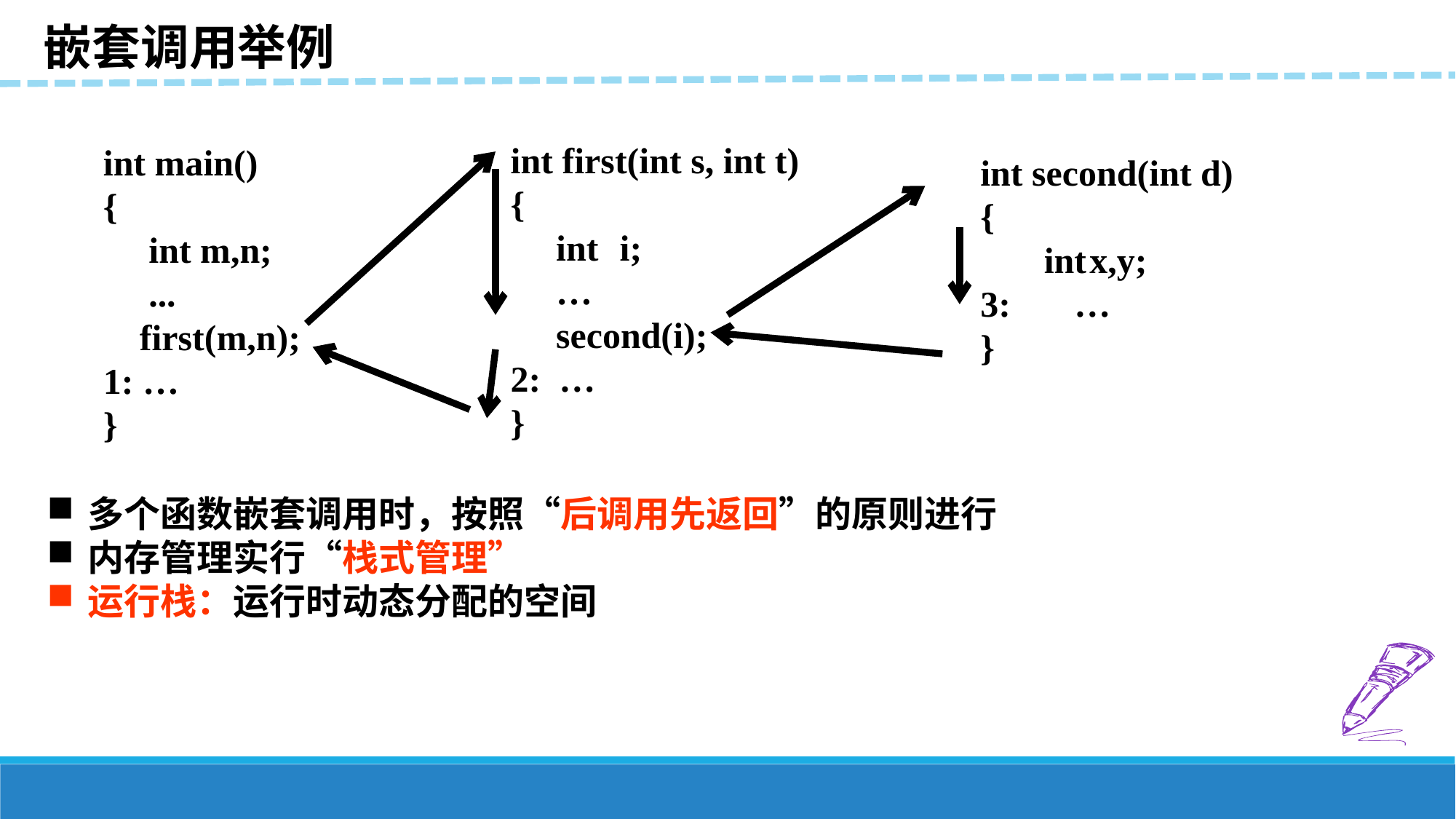

嵌套调用举例
int first(int s, int t)
{
     int 	i;
     …
     second(i);
2:  …
}
int main()
{
     int m,n;
     ...
    first(m,n);
1: …
}
int second(int d)
{
       int	x,y;
3:       …
}
多个函数嵌套调用时，按照“后调用先返回”的原则进行
内存管理实行“栈式管理”
运行栈：运行时动态分配的空间